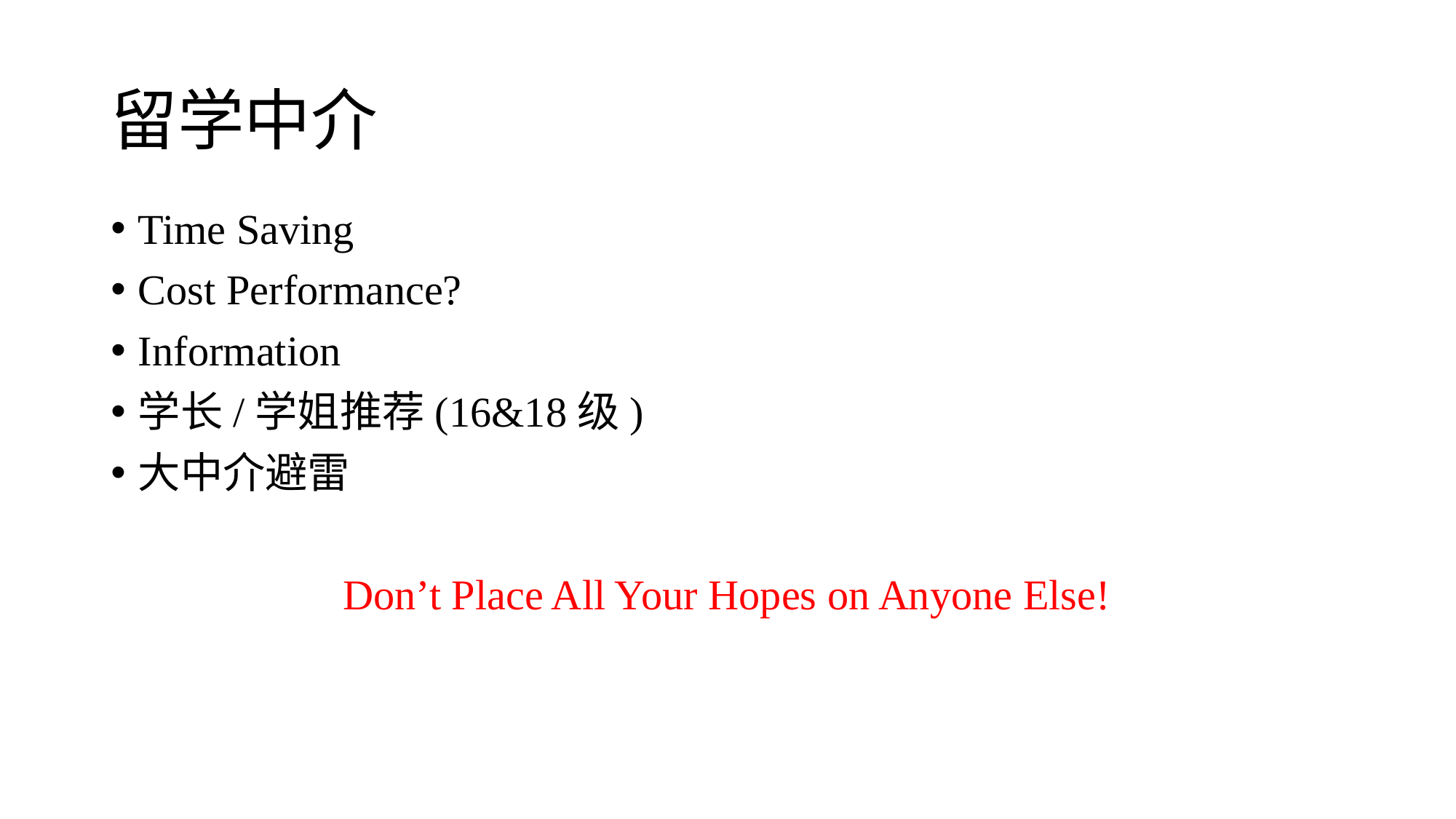

# 留学中介
Time Saving
Cost Performance?
Information
学长/学姐推荐(16&18级)
大中介避雷

                      Don’t Place All Your Hopes on Anyone Else!